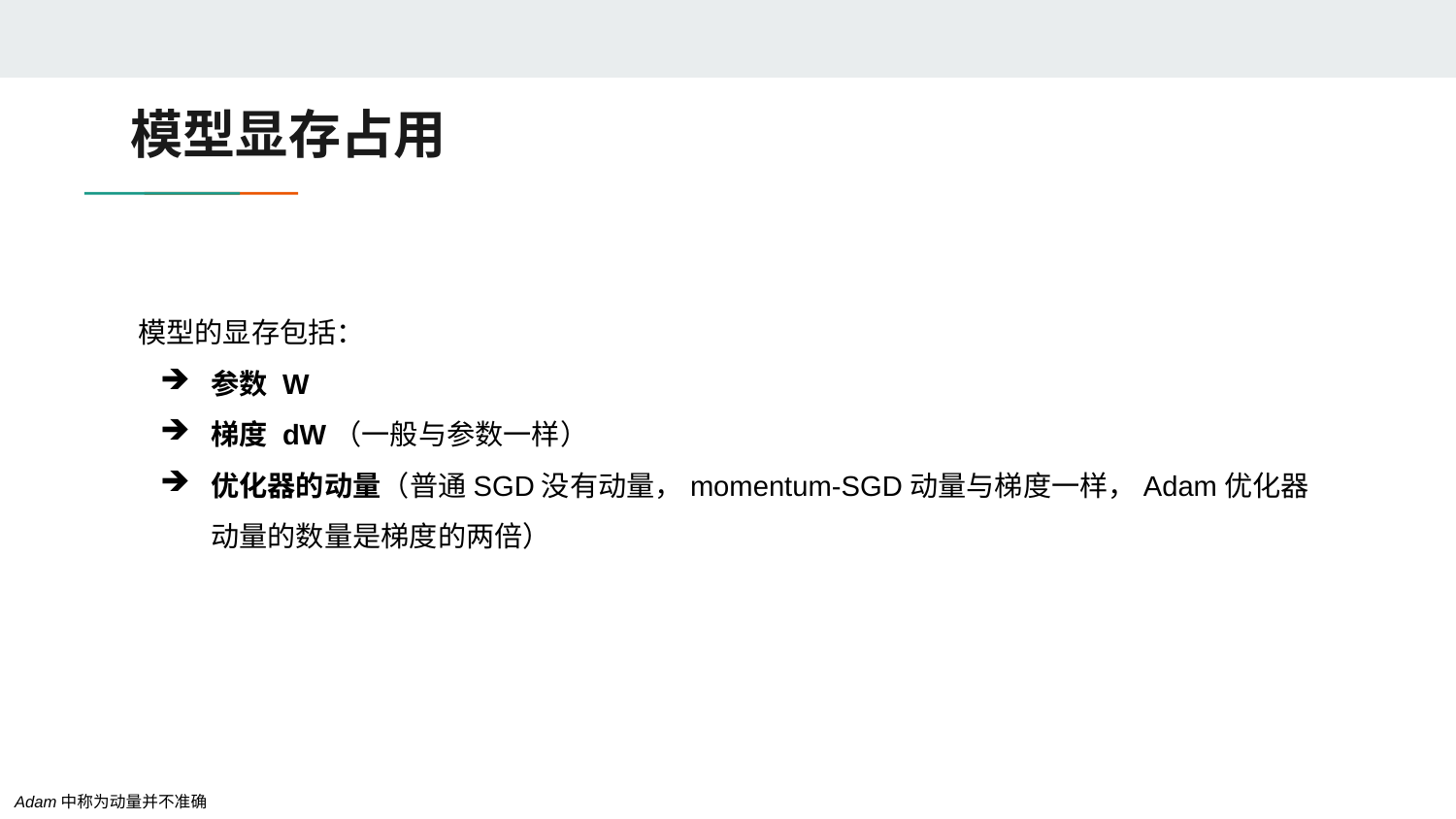

# 模型显存占用
模型的显存包括：
参数 W
梯度 dW（一般与参数一样）
优化器的动量（普通SGD没有动量，momentum-SGD动量与梯度一样，Adam优化器动量的数量是梯度的两倍）
Adam中称为动量并不准确